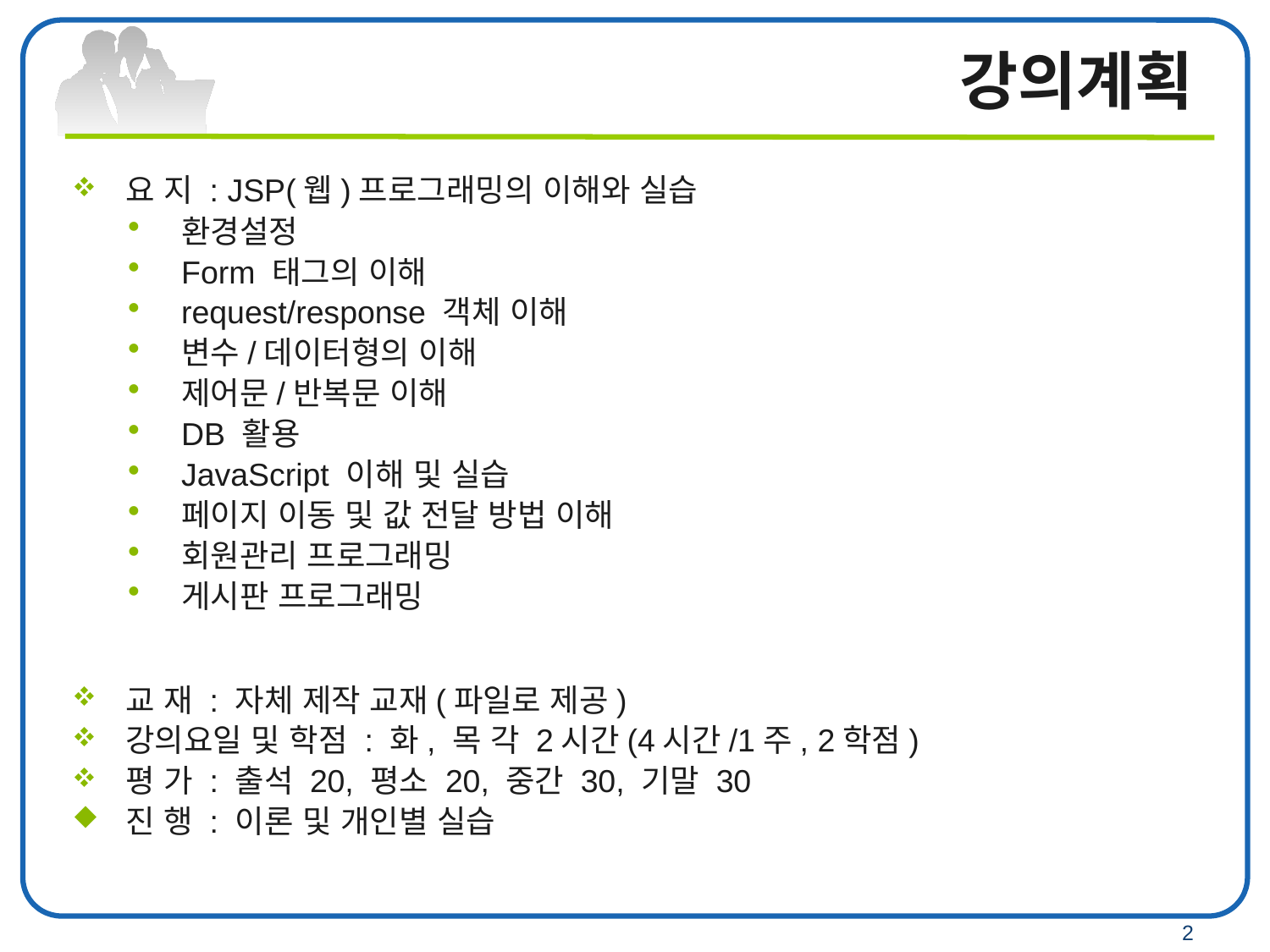

# 강의계획
요 지 : JSP(웹)프로그래밍의 이해와 실습
환경설정
Form 태그의 이해
request/response 객체 이해
변수/데이터형의 이해
제어문/반복문 이해
DB 활용
JavaScript 이해 및 실습
페이지 이동 및 값 전달 방법 이해
회원관리 프로그래밍
게시판 프로그래밍

교 재 : 자체 제작 교재(파일로 제공)
강의요일 및 학점 : 화, 목 각 2시간(4시간/1주, 2학점)
평 가 : 출석 20, 평소 20, 중간 30, 기말 30
진 행 : 이론 및 개인별 실습

2